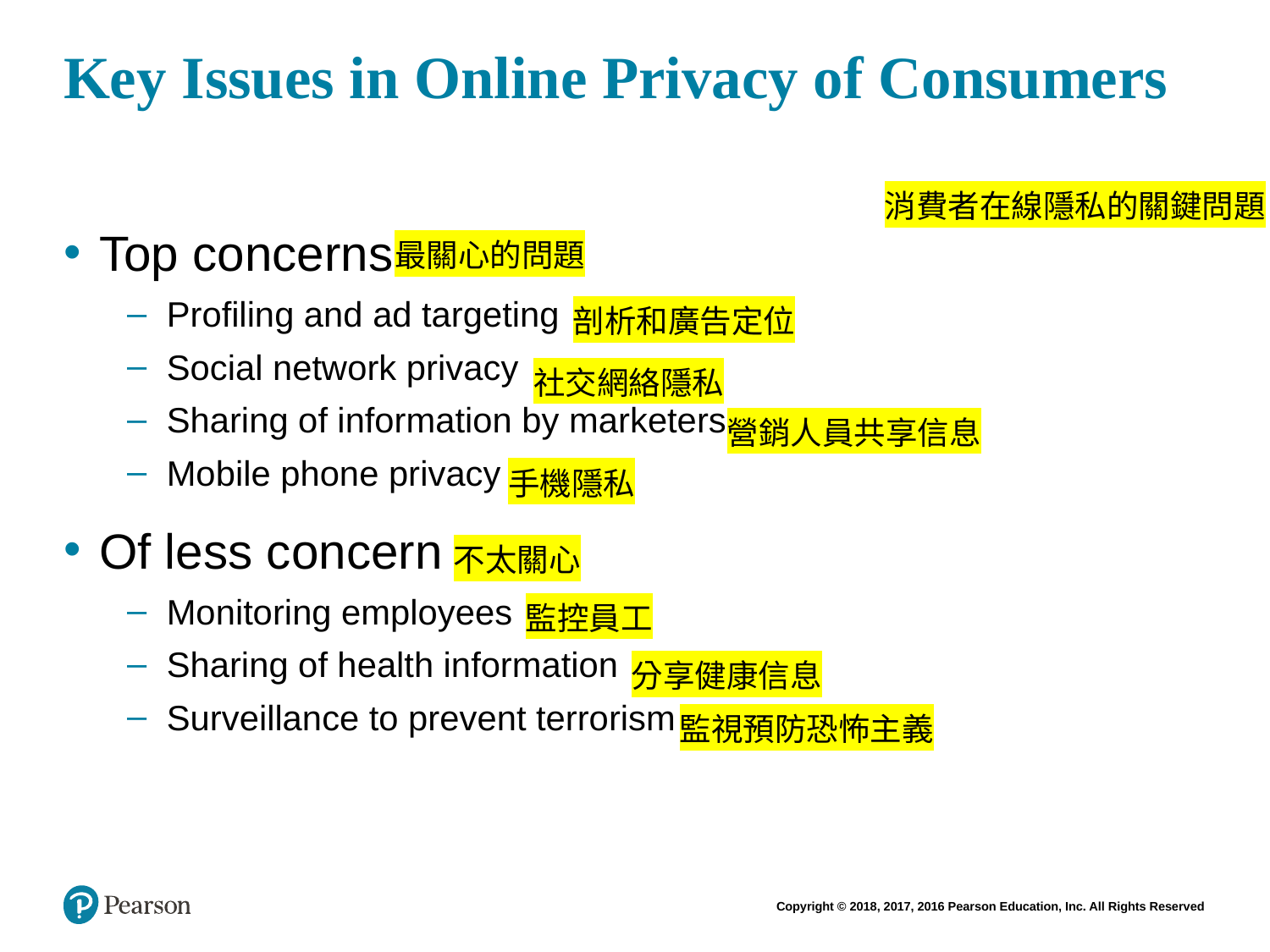

# Key Issues in Online Privacy of Consumers
消費者在線隱私的關鍵問題
Top concerns
Profiling and ad targeting
Social network privacy
Sharing of information by marketers
Mobile phone privacy
Of less concern
Monitoring employees
Sharing of health information
Surveillance to prevent terrorism
最關心的問題
剖析和廣告定位
社交網絡隱私
營銷人員共享信息
手機隱私
不太關心
監控員工
分享健康信息
監視預防恐怖主義